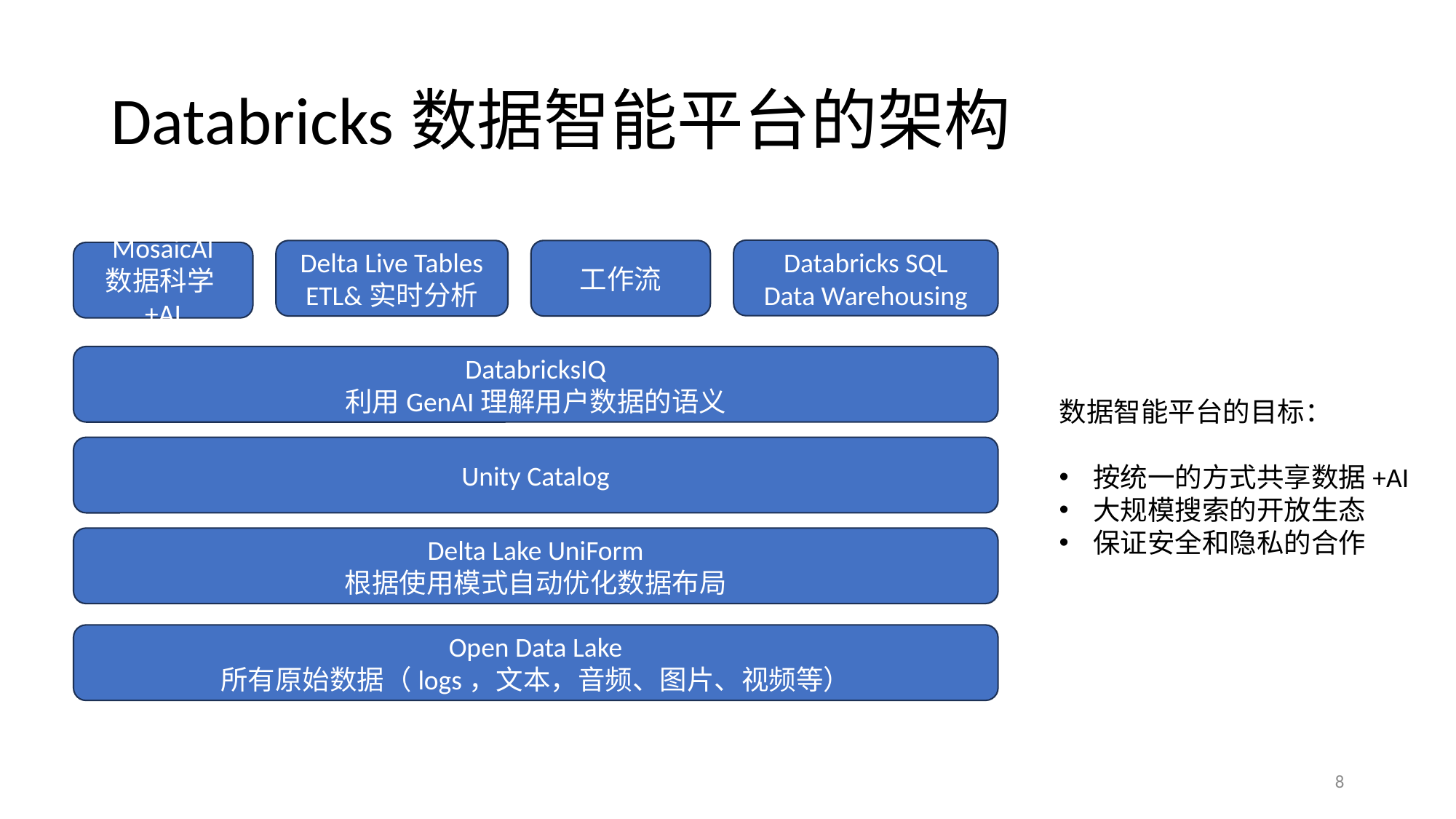

# Databricks数据智能平台的架构
Databricks SQL
Data Warehousing
Delta Live Tables
ETL&实时分析
工作流
MosaicAI
数据科学+AI
DatabricksIQ
利用GenAI理解用户数据的语义
数据智能平台的目标：

按统一的方式共享数据+AI
大规模搜索的开放生态
保证安全和隐私的合作
Unity Catalog
Delta Lake UniForm
根据使用模式自动优化数据布局
Open Data Lake
所有原始数据（logs，文本，音频、图片、视频等）
8